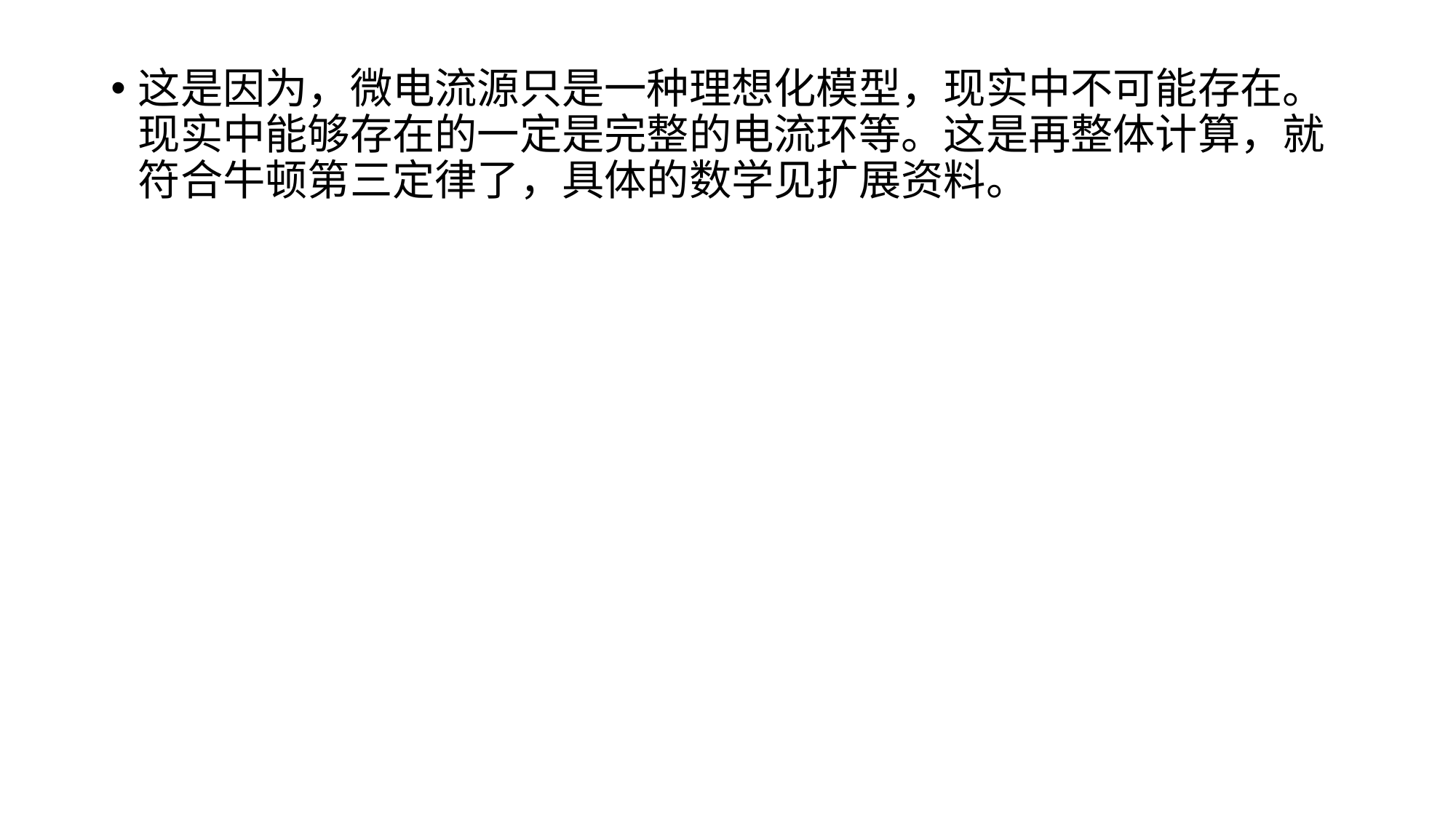

这是因为，微电流源只是一种理想化模型，现实中不可能存在。现实中能够存在的一定是完整的电流环等。这是再整体计算，就符合牛顿第三定律了，具体的数学见扩展资料。